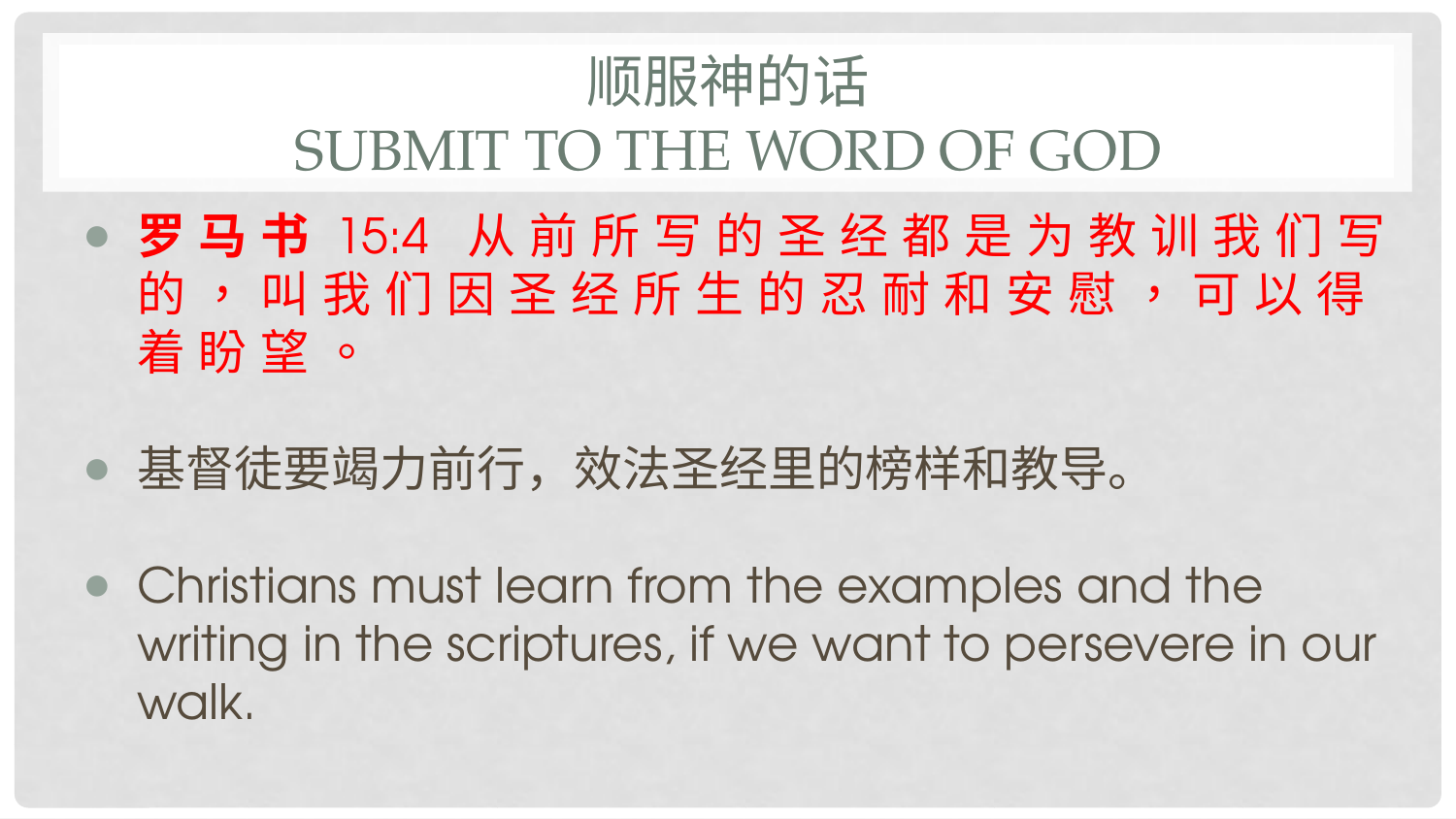

# 顺服神的话 Submit to the word of god
罗 马 书 15:4  从 前 所 写 的 圣 经 都 是 为 教 训 我 们 写 的 ， 叫 我 们 因 圣 经 所 生 的 忍 耐 和 安 慰 ， 可 以 得 着 盼 望 。

基督徒要竭力前行，效法圣经里的榜样和教导。

Christians must learn from the examples and the writing in the scriptures, if we want to persevere in our walk.